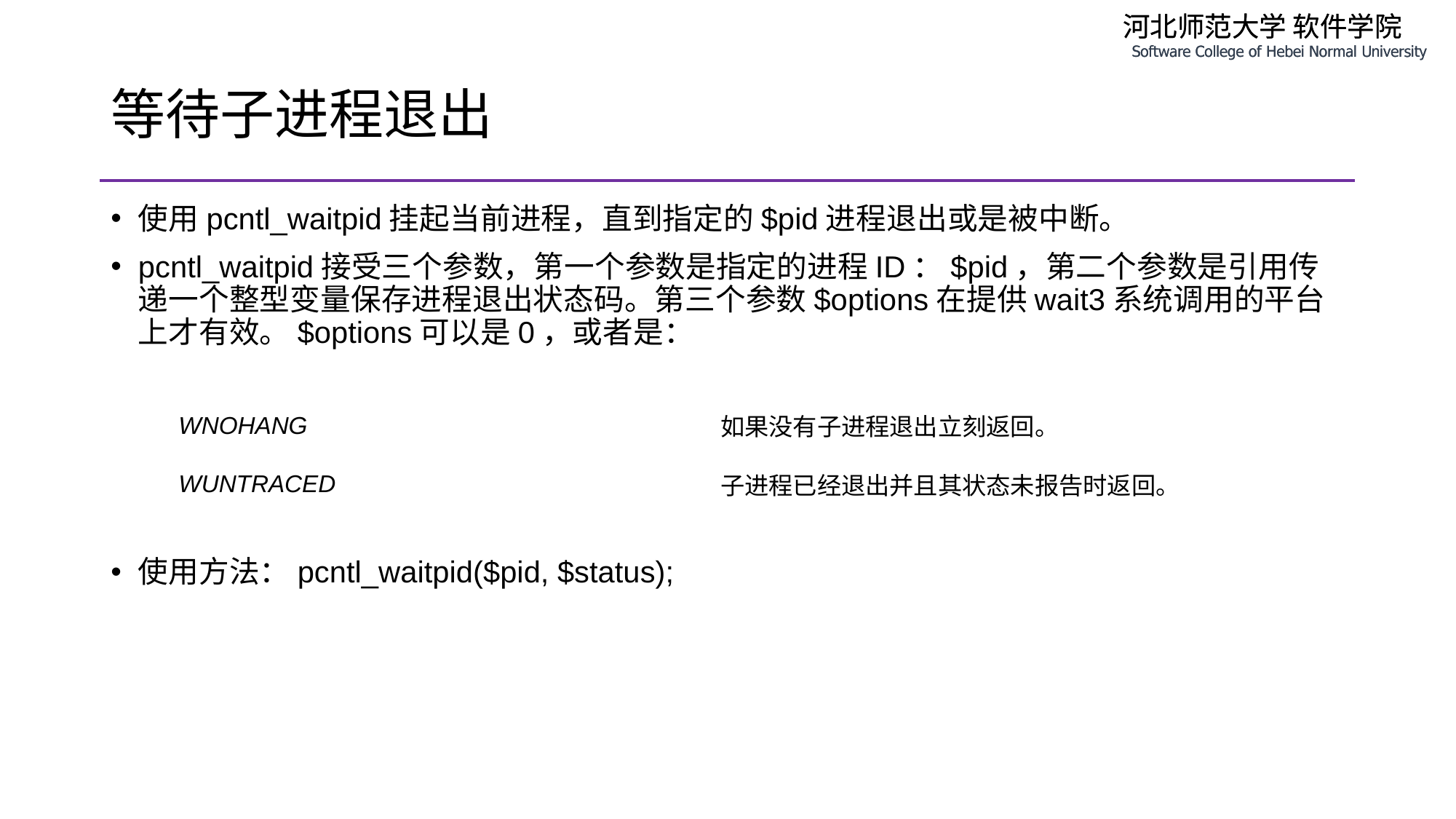

# 等待子进程退出
使用pcntl_waitpid挂起当前进程，直到指定的$pid进程退出或是被中断。
pcntl_waitpid接受三个参数，第一个参数是指定的进程ID：$pid，第二个参数是引用传递一个整型变量保存进程退出状态码。第三个参数$options在提供wait3系统调用的平台上才有效。$options可以是0，或者是：

使用方法：pcntl_waitpid($pid, $status);

| WNOHANG | 如果没有子进程退出立刻返回。 |
| --- | --- |
| WUNTRACED | 子进程已经退出并且其状态未报告时返回。 |